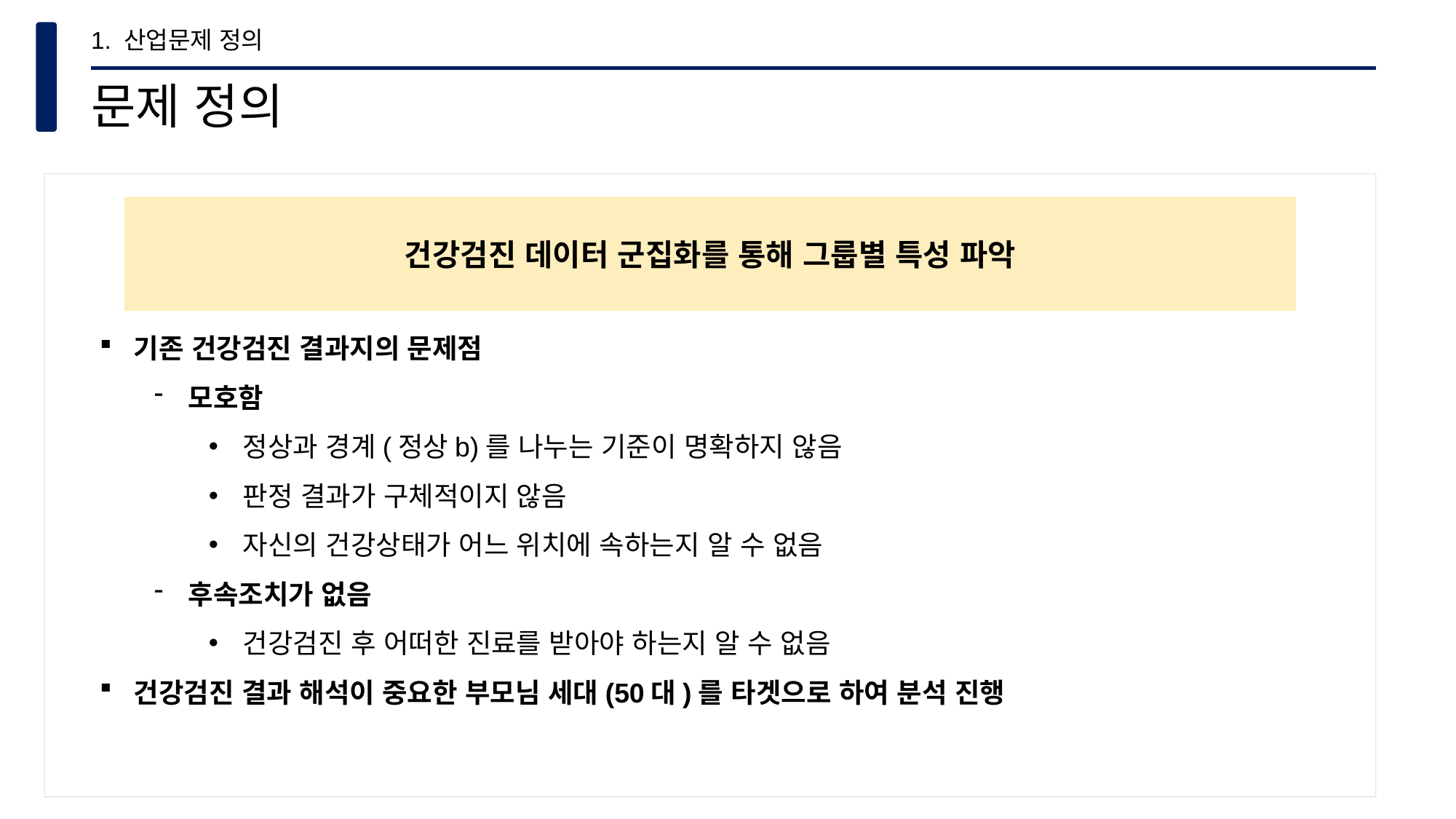

1. 산업문제 정의

문제 정의

건강검진 데이터 군집화를 통해 그룹별 특성 파악

기존 건강검진 결과지의 문제점
모호함
정상과 경계(정상b)를 나누는 기준이 명확하지 않음
판정 결과가 구체적이지 않음
자신의 건강상태가 어느 위치에 속하는지 알 수 없음
후속조치가 없음
건강검진 후 어떠한 진료를 받아야 하는지 알 수 없음
건강검진 결과 해석이 중요한 부모님 세대(50대)를 타겟으로 하여 분석 진행